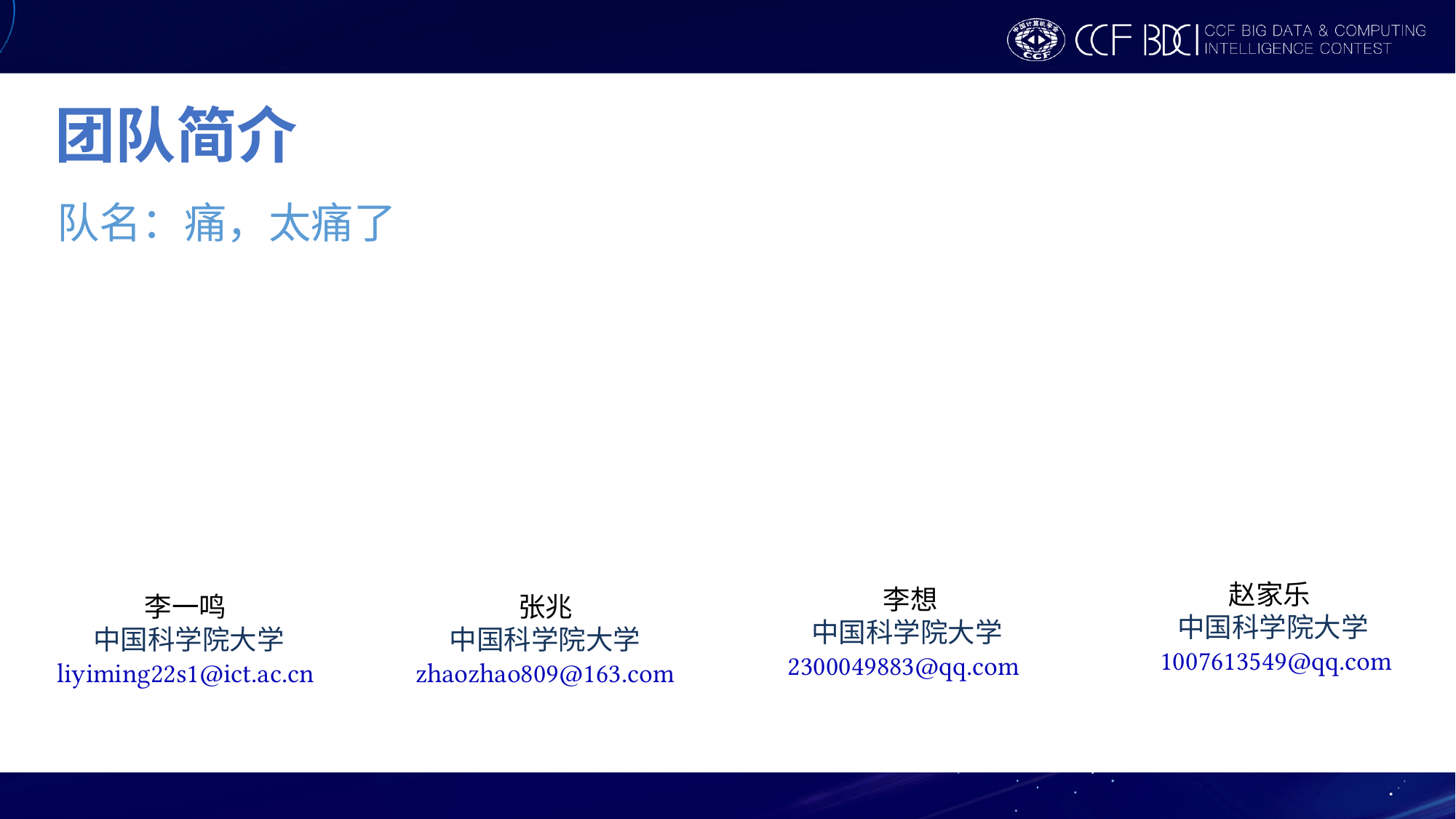

团队简介
队名：痛，太痛了
赵家乐
 中国科学院大学
 1007613549@qq.com

 李想
 中国科学院大学
2300049883@qq.com

李一鸣
 中国科学院大学
liyiming22s1@ict.ac.cn

张兆
 中国科学院大学zhaozhao809@163.com